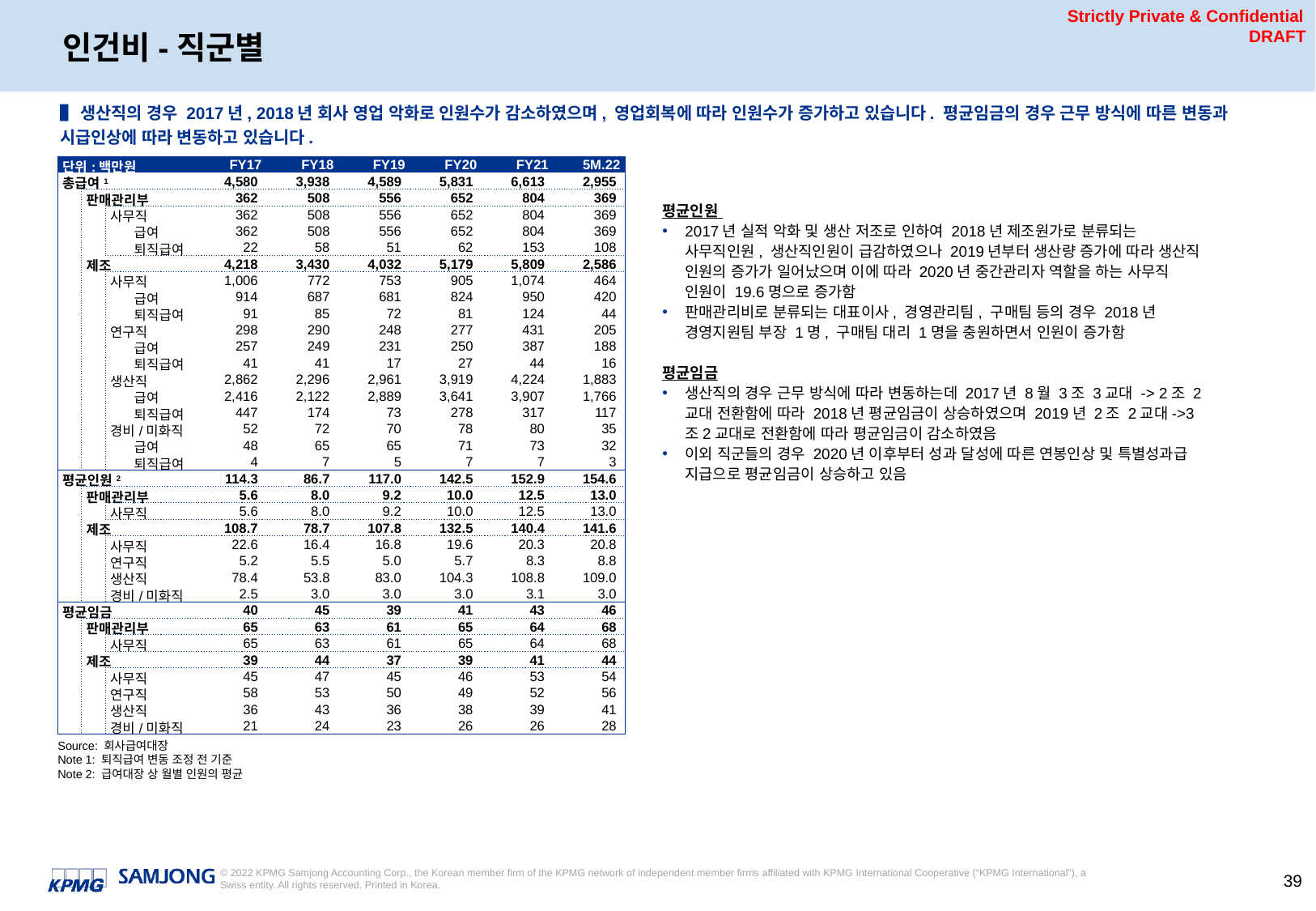

# 인건비-직군별
▌생산직의 경우 2017년, 2018년 회사 영업 악화로 인원수가 감소하였으며, 영업회복에 따라 인원수가 증가하고 있습니다. 평균임금의 경우 근무 방식에 따른 변동과 시급인상에 따라 변동하고 있습니다.
| 단위:백만원 |  |  |  | FY17 | FY18 | FY19 | FY20 | FY21 | 5M.22 |
| --- | --- | --- | --- | --- | --- | --- | --- | --- | --- |
| 총급여1 |  |  |  | 4,580 | 3,938 | 4,589 | 5,831 | 6,613 | 2,955 |
|  | 판매관리부 |  |  | 362 | 508 | 556 | 652 | 804 | 369 |
|  |  | 사무직 |  | 362 | 508 | 556 | 652 | 804 | 369 |
|  |  |  | 급여 | 362 | 508 | 556 | 652 | 804 | 369 |
|  |  |  | 퇴직급여 | 22 | 58 | 51 | 62 | 153 | 108 |
|  | 제조 |  |  | 4,218 | 3,430 | 4,032 | 5,179 | 5,809 | 2,586 |
|  |  | 사무직 |  | 1,006 | 772 | 753 | 905 | 1,074 | 464 |
|  |  |  | 급여 | 914 | 687 | 681 | 824 | 950 | 420 |
|  |  |  | 퇴직급여 | 91 | 85 | 72 | 81 | 124 | 44 |
|  |  | 연구직 |  | 298 | 290 | 248 | 277 | 431 | 205 |
|  |  |  | 급여 | 257 | 249 | 231 | 250 | 387 | 188 |
|  |  |  | 퇴직급여 | 41 | 41 | 17 | 27 | 44 | 16 |
|  |  | 생산직 |  | 2,862 | 2,296 | 2,961 | 3,919 | 4,224 | 1,883 |
|  |  |  | 급여 | 2,416 | 2,122 | 2,889 | 3,641 | 3,907 | 1,766 |
|  |  |  | 퇴직급여 | 447 | 174 | 73 | 278 | 317 | 117 |
|  |  | 경비/미화직 |  | 52 | 72 | 70 | 78 | 80 | 35 |
|  |  |  | 급여 | 48 | 65 | 65 | 71 | 73 | 32 |
|  |  |  | 퇴직급여 | 4 | 7 | 5 | 7 | 7 | 3 |
| 평균인원2 |  |  |  | 114.3 | 86.7 | 117.0 | 142.5 | 152.9 | 154.6 |
|  | 판매관리부 |  |  | 5.6 | 8.0 | 9.2 | 10.0 | 12.5 | 13.0 |
|  |  | 사무직 |  | 5.6 | 8.0 | 9.2 | 10.0 | 12.5 | 13.0 |
|  | 제조 |  |  | 108.7 | 78.7 | 107.8 | 132.5 | 140.4 | 141.6 |
|  |  | 사무직 |  | 22.6 | 16.4 | 16.8 | 19.6 | 20.3 | 20.8 |
|  |  | 연구직 |  | 5.2 | 5.5 | 5.0 | 5.7 | 8.3 | 8.8 |
|  |  | 생산직 |  | 78.4 | 53.8 | 83.0 | 104.3 | 108.8 | 109.0 |
|  |  | 경비/미화직 |  | 2.5 | 3.0 | 3.0 | 3.0 | 3.1 | 3.0 |
| 평균임금 |  |  |  | 40 | 45 | 39 | 41 | 43 | 46 |
|  | 판매관리부 |  |  | 65 | 63 | 61 | 65 | 64 | 68 |
|  |  | 사무직 |  | 65 | 63 | 61 | 65 | 64 | 68 |
|  | 제조 |  |  | 39 | 44 | 37 | 39 | 41 | 44 |
|  |  | 사무직 |  | 45 | 47 | 45 | 46 | 53 | 54 |
|  |  | 연구직 |  | 58 | 53 | 50 | 49 | 52 | 56 |
|  |  | 생산직 |  | 36 | 43 | 36 | 38 | 39 | 41 |
|  |  | 경비/미화직 |  | 21 | 24 | 23 | 26 | 26 | 28 |

평균인원
2017년 실적 악화 및 생산 저조로 인하여 2018년 제조원가로 분류되는 사무직인원, 생산직인원이 급감하였으나 2019년부터 생산량 증가에 따라 생산직 인원의 증가가 일어났으며 이에 따라 2020년 중간관리자 역할을 하는 사무직 인원이 19.6명으로 증가함
판매관리비로 분류되는 대표이사, 경영관리팀, 구매팀 등의 경우 2018년 경영지원팀 부장 1명, 구매팀 대리 1명을 충원하면서 인원이 증가함

평균임금
생산직의 경우 근무 방식에 따라 변동하는데 2017년 8월 3조 3교대 -> 2조 2교대 전환함에 따라 2018년 평균임금이 상승하였으며 2019년 2조 2교대->3조2교대로 전환함에 따라 평균임금이 감소하였음
이외 직군들의 경우 2020년 이후부터 성과 달성에 따른 연봉인상 및 특별성과급 지급으로 평균임금이 상승하고 있음

Source: 회사급여대장
Note 1: 퇴직급여 변동 조정 전 기준
Note 2: 급여대장 상 월별 인원의 평균